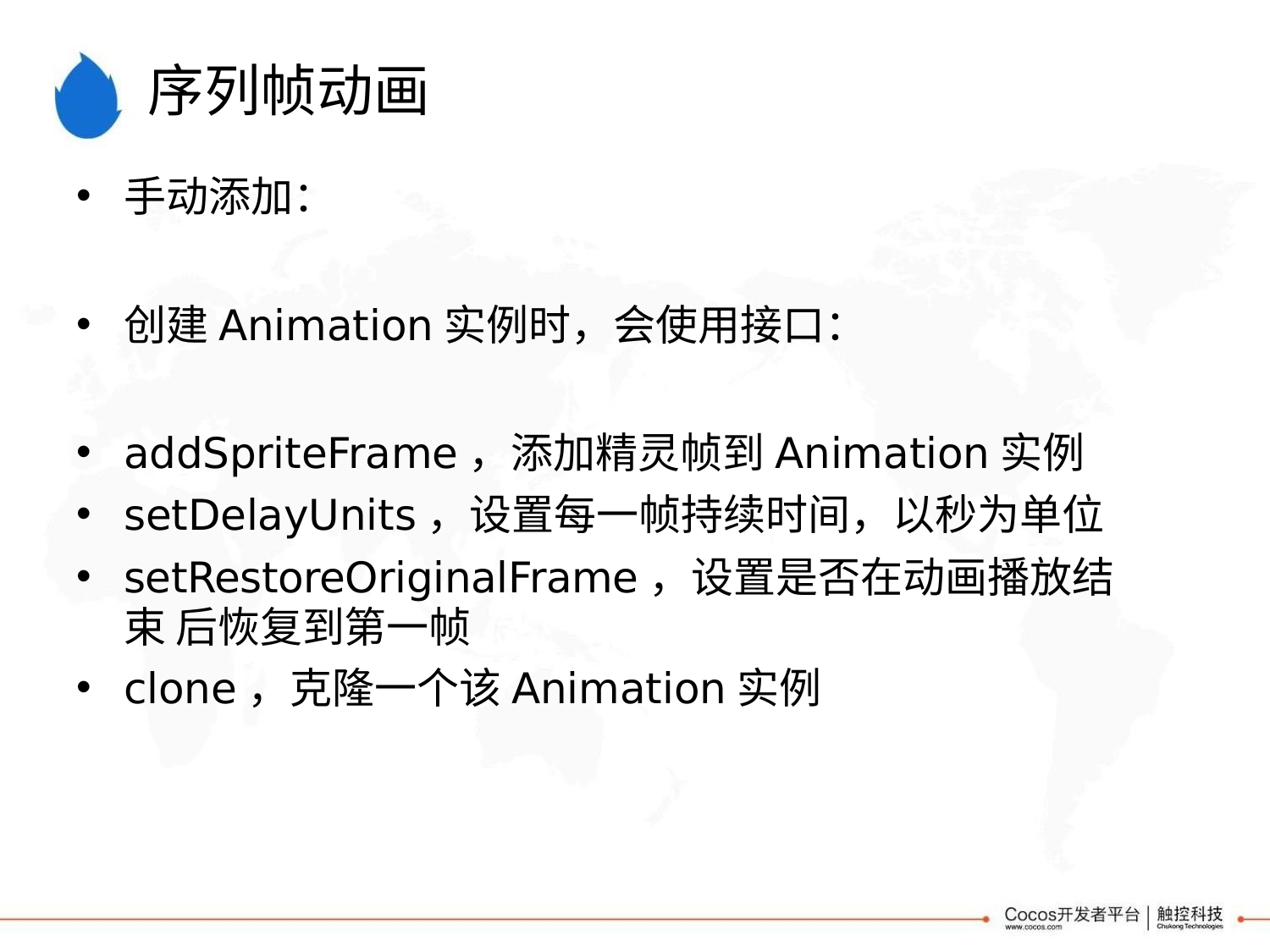

# 序列帧动画
手动添加：

创建Animation实例时，会使用接口：

addSpriteFrame，添加精灵帧到Animation实例
setDelayUnits，设置每一帧持续时间，以秒为单位
setRestoreOriginalFrame，设置是否在动画播放结束 后恢复到第一帧
clone，克隆一个该Animation实例